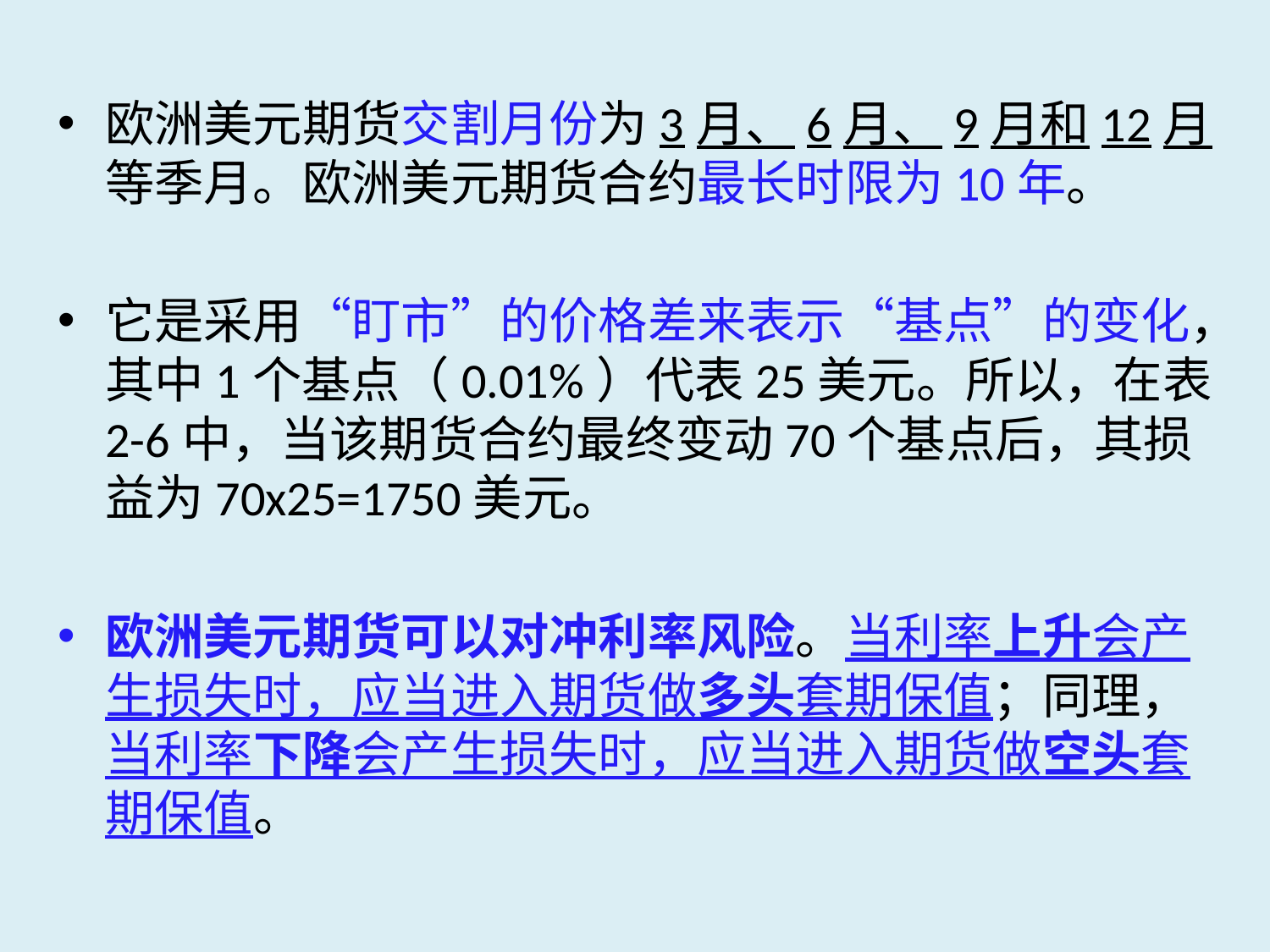

欧洲美元期货交割月份为3月、6月、9月和12月等季月。欧洲美元期货合约最长时限为10年。

它是采用“盯市”的价格差来表示“基点”的变化，其中1个基点（0.01%）代表25美元。所以，在表2-6中，当该期货合约最终变动70个基点后，其损益为70x25=1750美元。

欧洲美元期货可以对冲利率风险。当利率上升会产生损失时，应当进入期货做多头套期保值；同理，当利率下降会产生损失时，应当进入期货做空头套期保值。